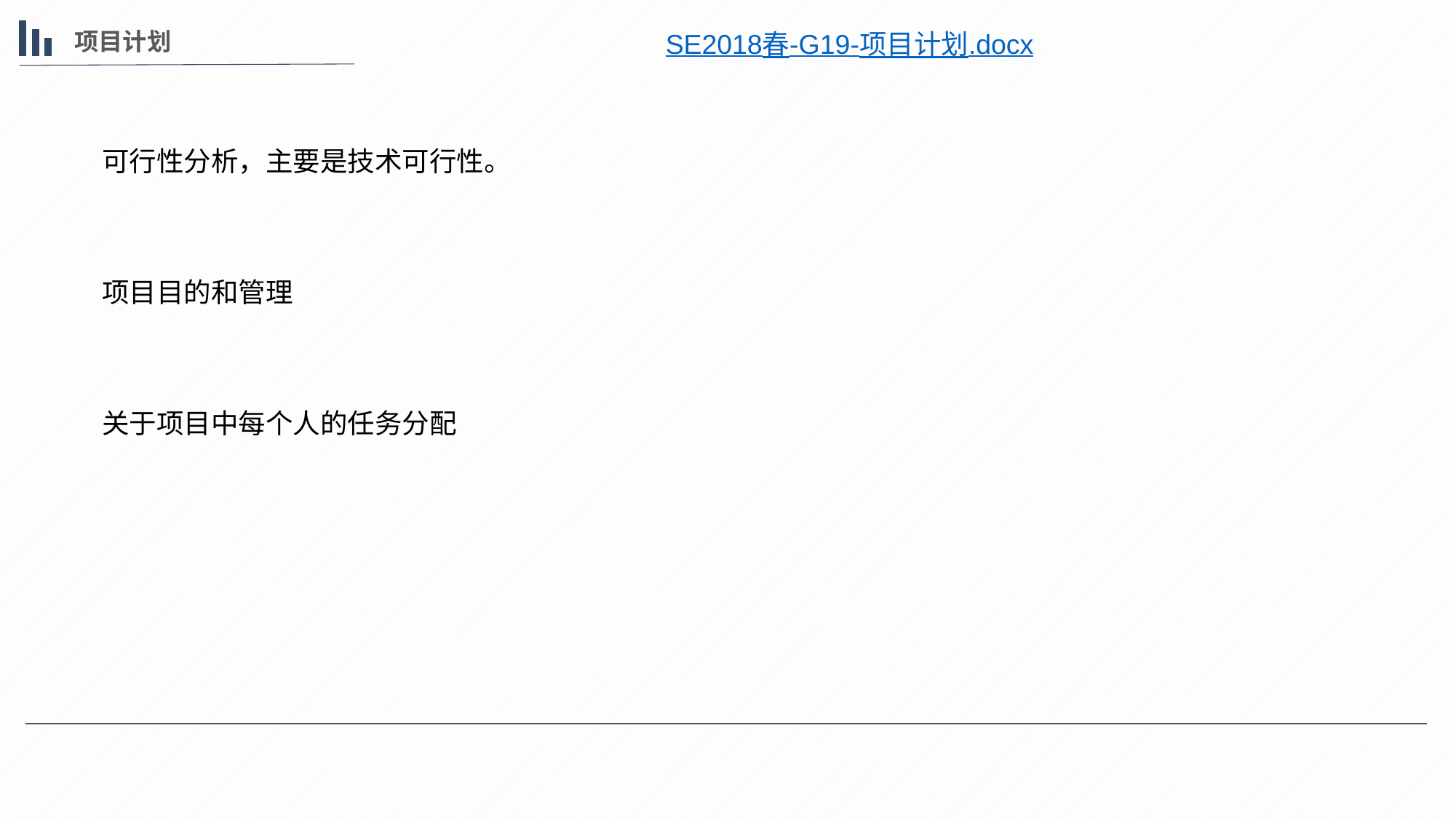

项目计划

SE2018春-G19-项目计划.docx
可行性分析，主要是技术可行性。

项目目的和管理

关于项目中每个人的任务分配